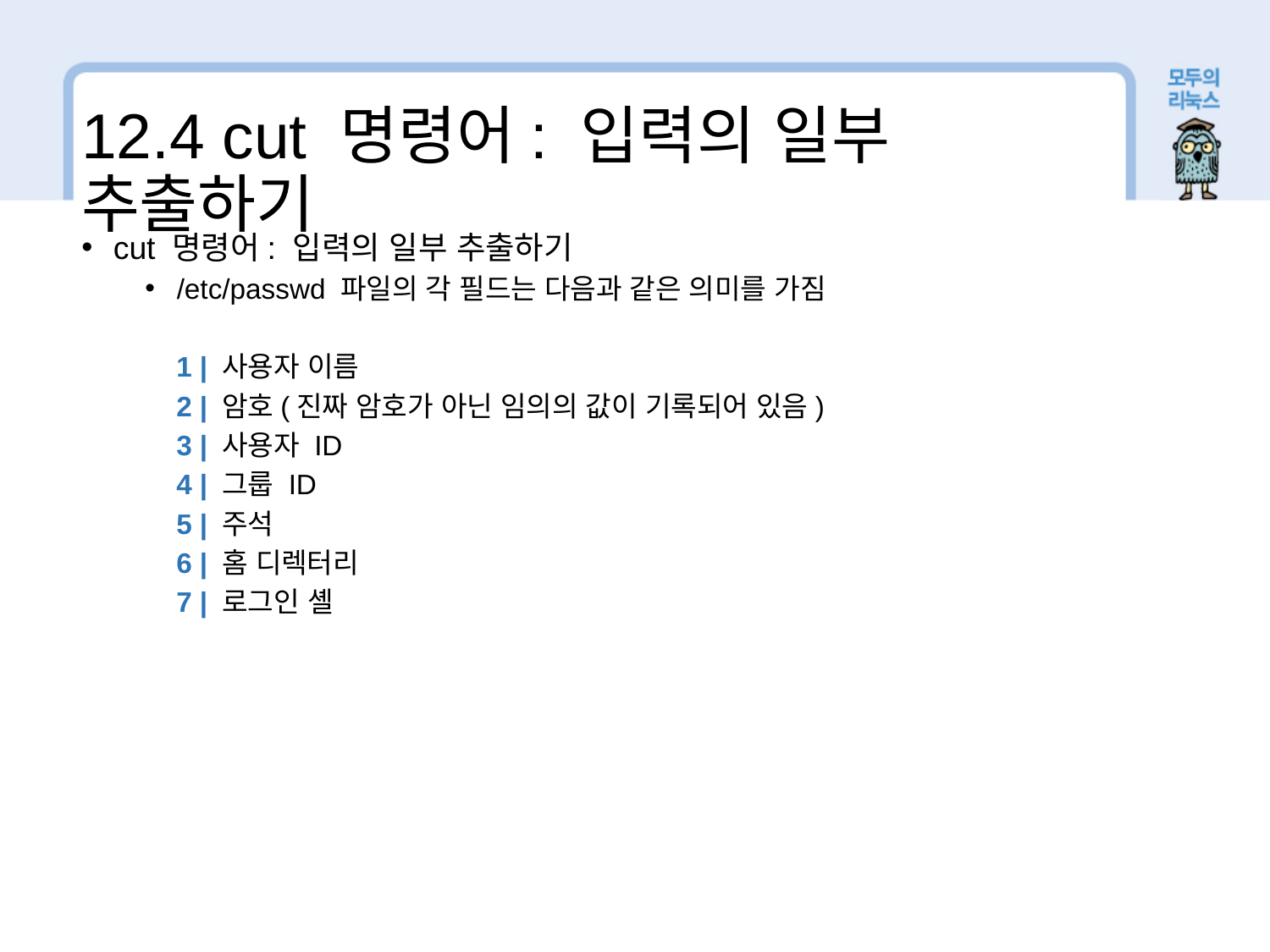

12.4 cut 명령어: 입력의 일부 추출하기
cut 명령어: 입력의 일부 추출하기
/etc/passwd 파일의 각 필드는 다음과 같은 의미를 가짐

    1 | 사용자 이름
    2 | 암호(진짜 암호가 아닌 임의의 값이 기록되어 있음)
    3 | 사용자 ID
    4 | 그룹 ID
    5 | 주석
    6 | 홈 디렉터리
    7 | 로그인 셸